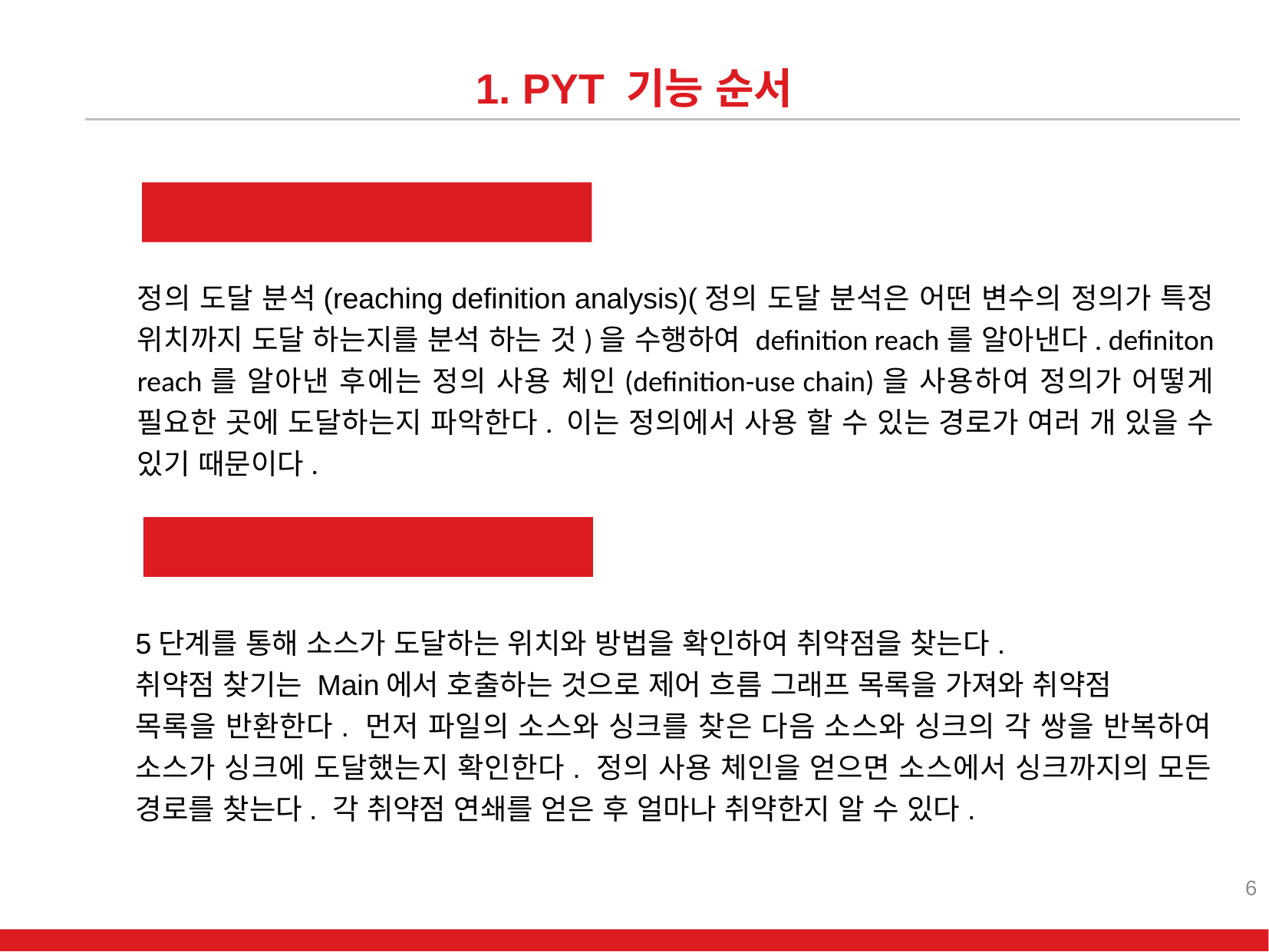

1. PYT 기능 순서
5단계
정의 도달 분석(reaching definition analysis)(정의 도달 분석은 어떤 변수의 정의가 특정 위치까지 도달 하는지를 분석 하는 것)을 수행하여 definition reach를 알아낸다. definiton reach를 알아낸 후에는 정의 사용 체인(definition-use chain)을 사용하여 정의가 어떻게 필요한 곳에 도달하는지 파악한다. 이는 정의에서 사용 할 수 있는 경로가 여러 개 있을 수 있기 때문이다.
6단계
5단계를 통해 소스가 도달하는 위치와 방법을 확인하여 취약점을 찾는다.
취약점 찾기는 Main에서 호출하는 것으로 제어 흐름 그래프 목록을 가져와 취약점
목록을 반환한다. 먼저 파일의 소스와 싱크를 찾은 다음 소스와 싱크의 각 쌍을 반복하여 소스가 싱크에 도달했는지 확인한다. 정의 사용 체인을 얻으면 소스에서 싱크까지의 모든 경로를 찾는다. 각 취약점 연쇄를 얻은 후 얼마나 취약한지 알 수 있다.
6